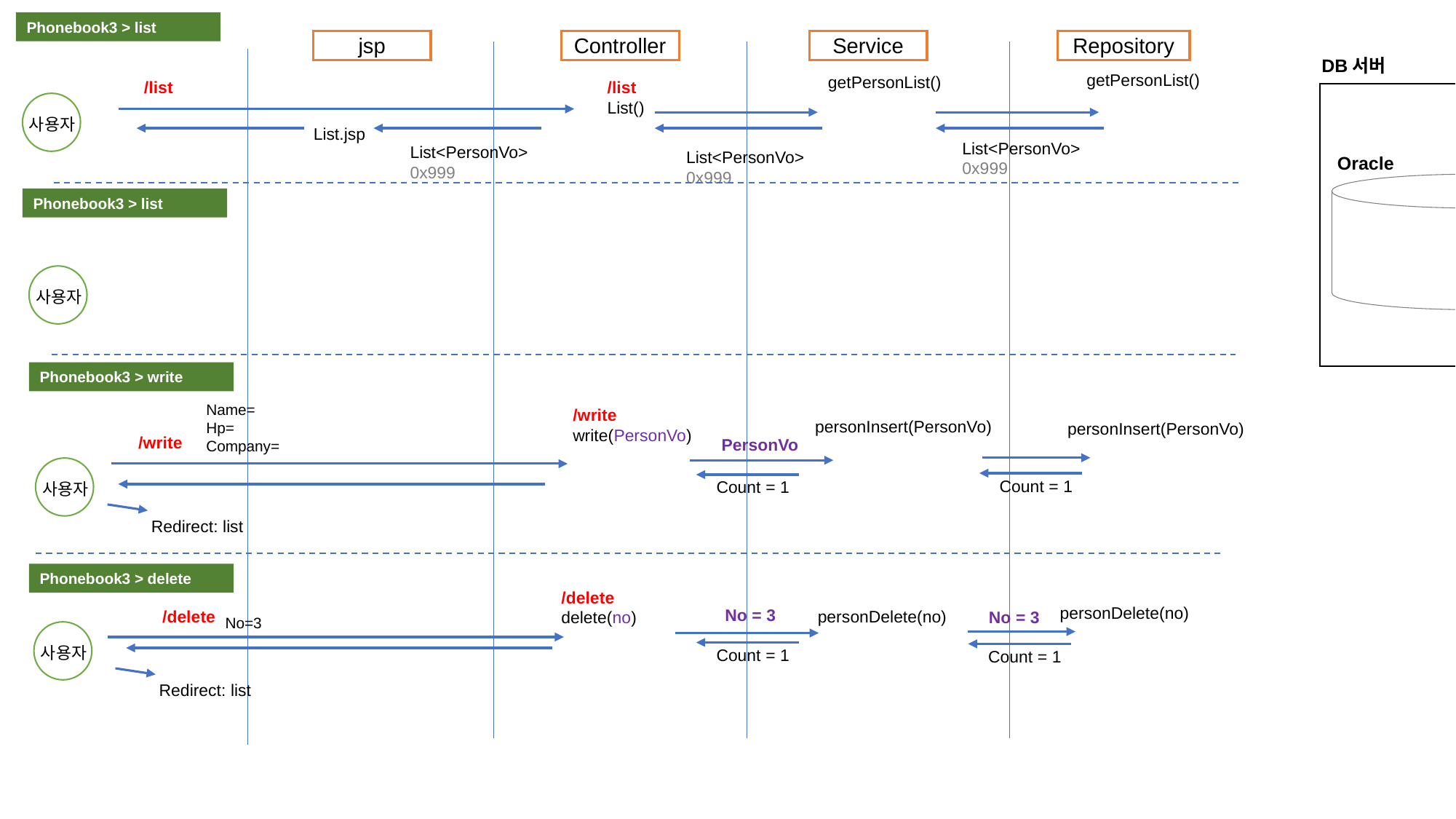

Phonebook3 > list
Repository
Service
Controller
jsp
DB서버
getPersonList()
getPersonList()
/list
List()
/list

사용자
List.jsp
List<PersonVo>
0x999
List<PersonVo>
0x999
List<PersonVo>
0x999
Oracle

Phonebook3 > list

사용자
Phonebook3 > write
Name=
Hp=
Company=
/write
write(PersonVo)
personInsert(PersonVo)
personInsert(PersonVo)
/write
PersonVo

사용자
Count = 1
Count = 1
Redirect: list
Phonebook3 > delete
/delete
delete(no)
personDelete(no)
No = 3
/delete
personDelete(no)
No = 3
No=3

사용자
Count = 1
Count = 1
Redirect: list